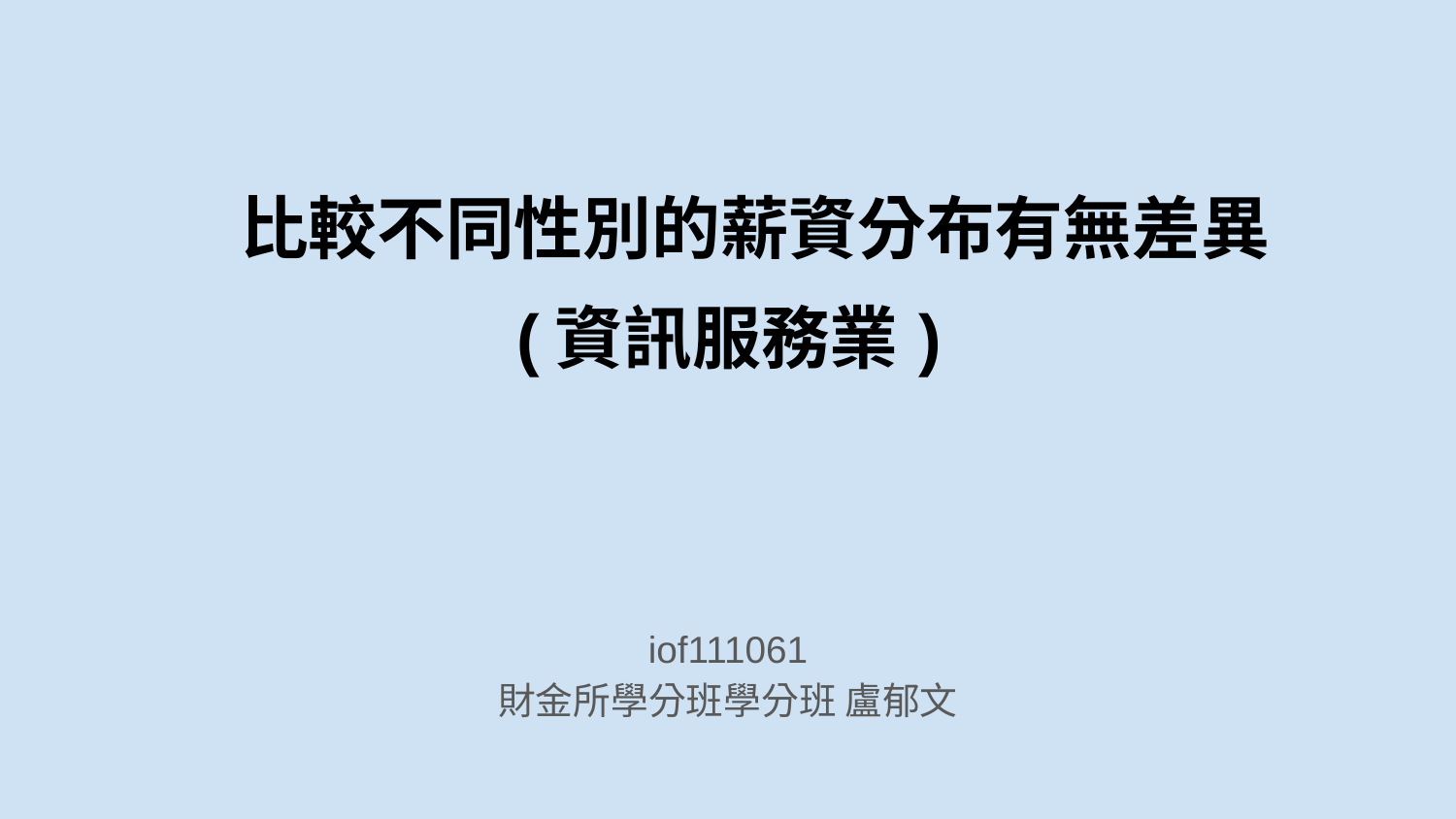

# 比較不同性別的薪資分布有無差異
(資訊服務業)
iof111061
財金所學分班學分班 盧郁文